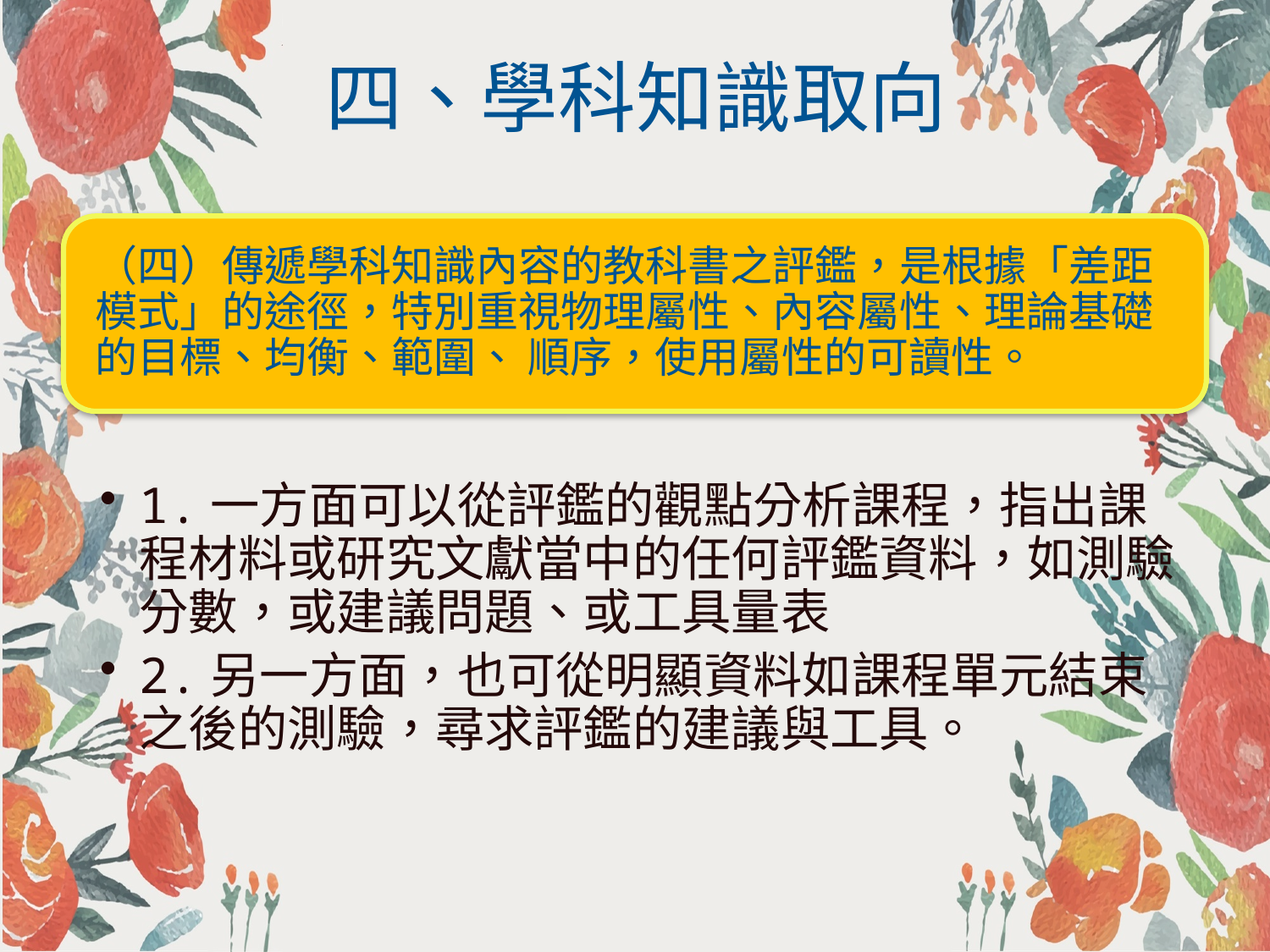

# 四、學科知識取向
（四）傳遞學科知識內容的教科書之評鑑，是根據「差距模式」的途徑，特別重視物理屬性、內容屬性、理論基礎的目標、均衡、範圍、 順序，使用屬性的可讀性。
1.一方面可以從評鑑的觀點分析課程，指出課程材料或研究文獻當中的任何評鑑資料，如測驗分數，或建議問題、或工具量表
2.另一方面，也可從明顯資料如課程單元結束之後的測驗，尋求評鑑的建議與工具。